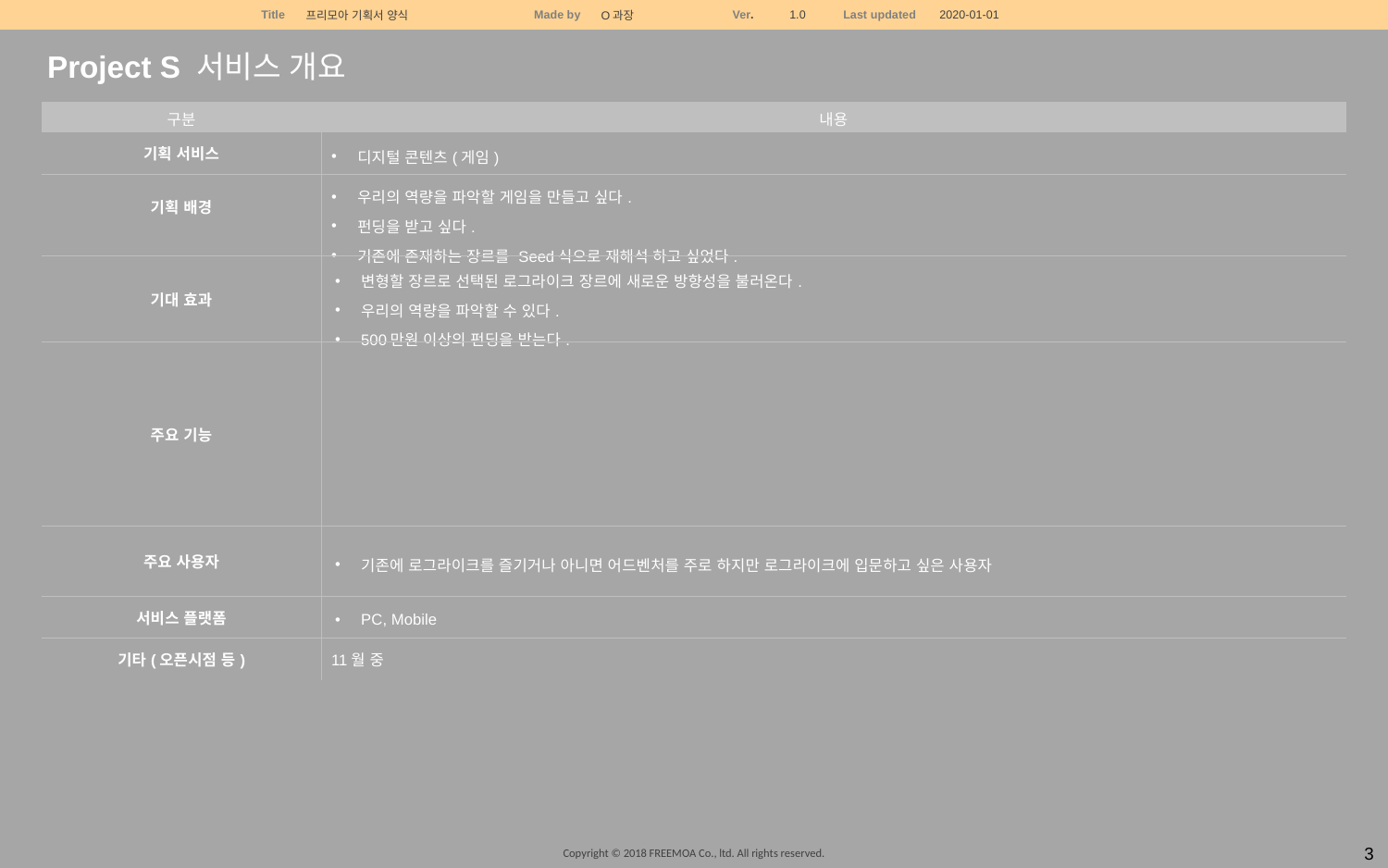

Project S 서비스 개요
| 구분 | 내용 |
| --- | --- |
| 기획 서비스 | 디지털 콘텐츠(게임) |
| 기획 배경 | 우리의 역량을 파악할 게임을 만들고 싶다. 펀딩을 받고 싶다. 기존에 존재하는 장르를 Seed식으로 재해석 하고 싶었다. |
| 기대 효과 | 변형할 장르로 선택된 로그라이크 장르에 새로운 방향성을 불러온다. 우리의 역량을 파악할 수 있다. 500만원 이상의 펀딩을 받는다. |
| 주요 기능 |  |
| 주요 사용자 | 기존에 로그라이크를 즐기거나 아니면 어드벤처를 주로 하지만 로그라이크에 입문하고 싶은 사용자 |
| 서비스 플랫폼 | PC, Mobile |
| 기타(오픈시점 등) | 11월 중 |